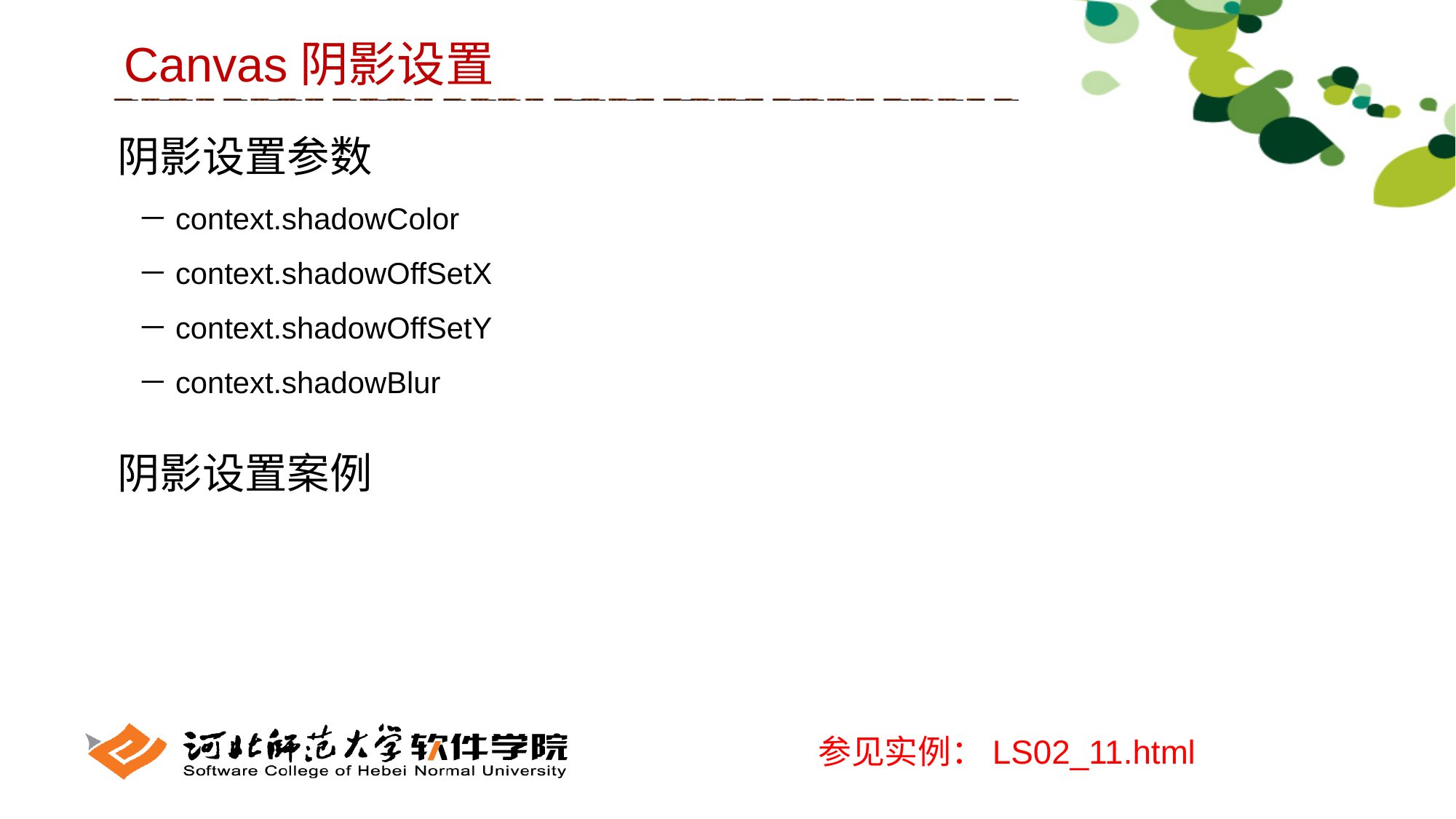

Canvas阴影设置
阴影设置参数
－context.shadowColor
－context.shadowOffSetX
－context.shadowOffSetY
－context.shadowBlur
阴影设置案例
参见实例：LS02_11.html